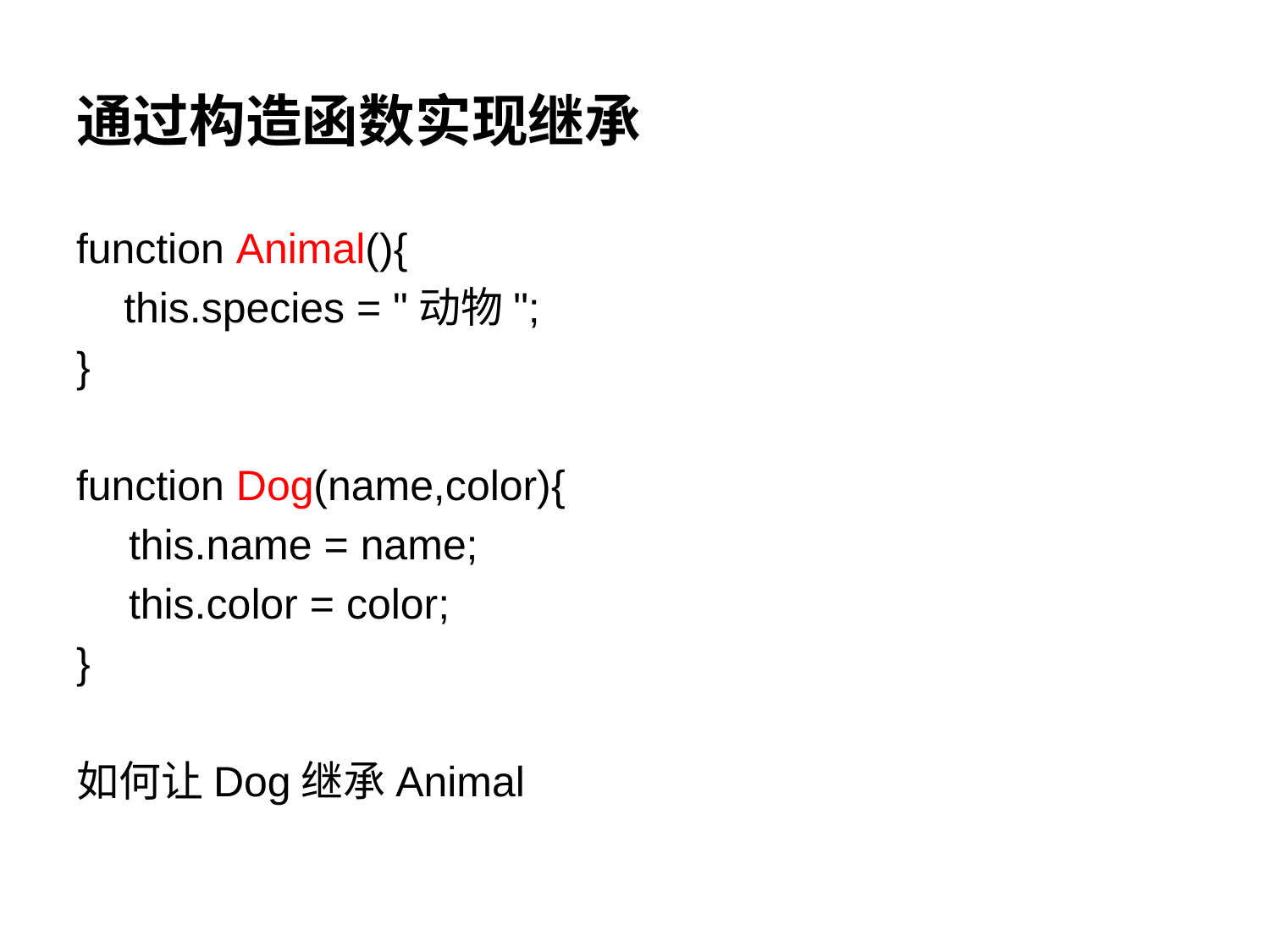

通过构造函数实现继承

function Animal(){
	this.species = "动物";
}

function Dog(name,color){
　this.name = name;
　this.color = color;
}

如何让Dog继承Animal